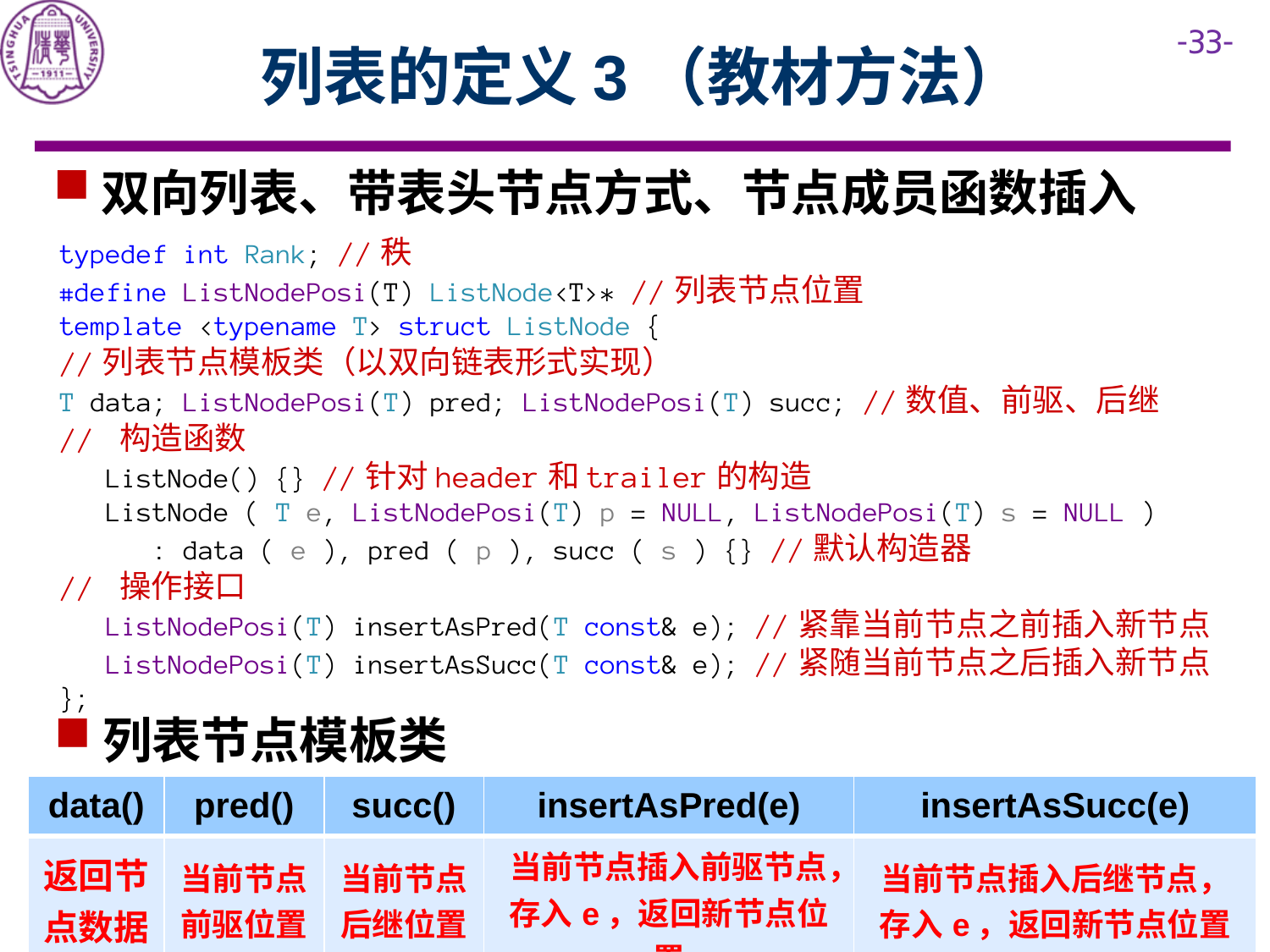

# 列表的定义3（教材方法）
双向列表、带表头节点方式、节点成员函数插入
typedef int Rank; //秩
#define ListNodePosi(T) ListNode<T>* //列表节点位置
template <typename T> struct ListNode {
//列表节点模板类（以双向链表形式实现）
T data; ListNodePosi(T) pred; ListNodePosi(T) succ; //数值、前驱、后继
// 构造函数
   ListNode() {} //针对header和trailer的构造
   ListNode ( T e, ListNodePosi(T) p = NULL, ListNodePosi(T) s = NULL )
      : data ( e ), pred ( p ), succ ( s ) {} //默认构造器
// 操作接口
   ListNodePosi(T) insertAsPred(T const& e); //紧靠当前节点之前插入新节点
   ListNodePosi(T) insertAsSucc(T const& e); //紧随当前节点之后插入新节点
};
列表节点模板类
| data() | pred() | succ() | insertAsPred(e) | insertAsSucc(e) |
| --- | --- | --- | --- | --- |
| 返回节点数据 | 当前节点前驱位置 | 当前节点后继位置 | 当前节点插入前驱节点，存入e，返回新节点位置 | 当前节点插入后继节点，存入e，返回新节点位置 |